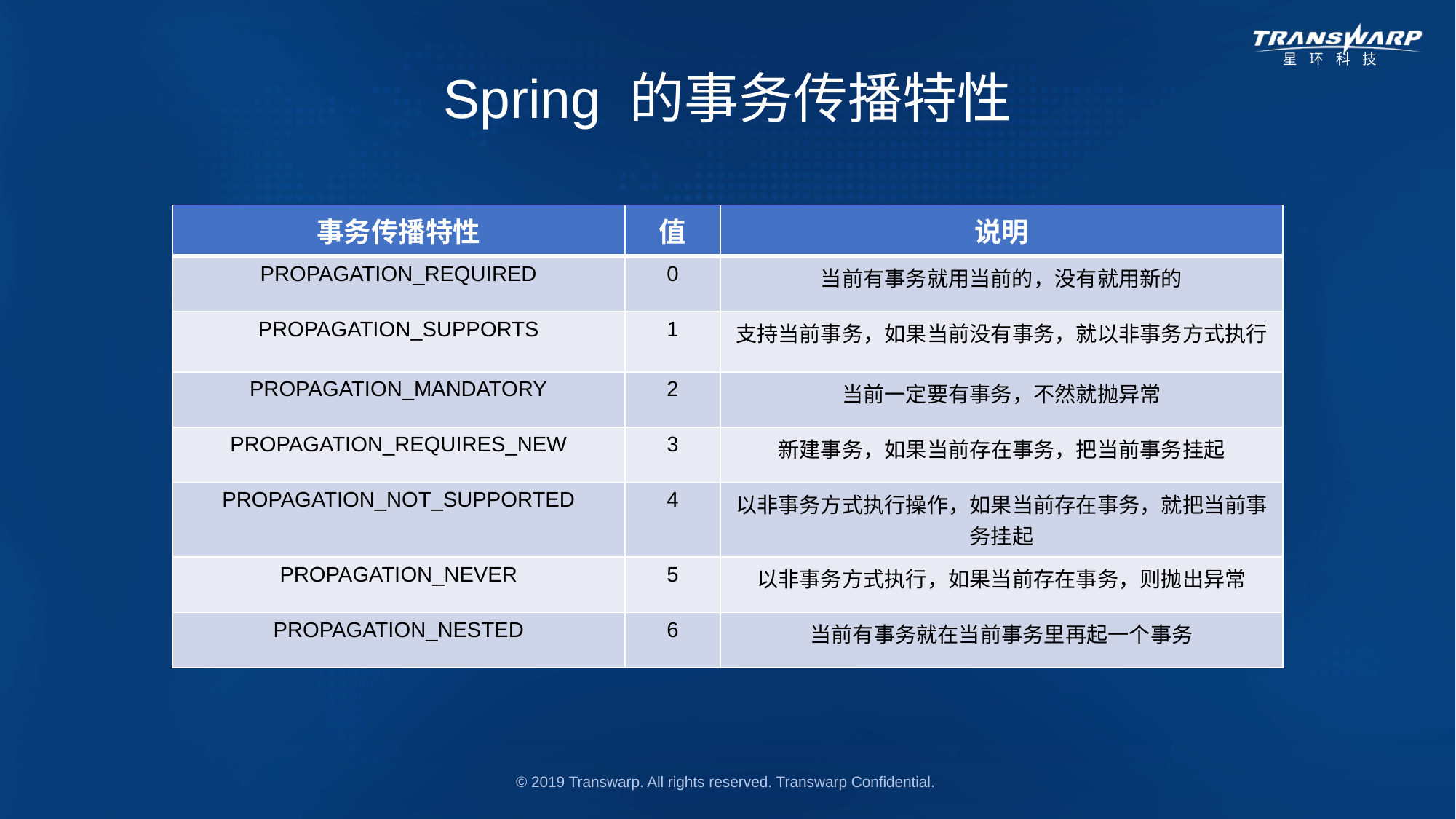

Spring 的事务传播特性
| 事务传播特性 | 值 | 说明 |
| --- | --- | --- |
| PROPAGATION\_REQUIRED | 0 | 当前有事务就用当前的，没有就用新的 |
| PROPAGATION\_SUPPORTS | 1 | 支持当前事务，如果当前没有事务，就以非事务方式执行 |
| PROPAGATION\_MANDATORY | 2 | 当前一定要有事务，不然就抛异常 |
| PROPAGATION\_REQUIRES\_NEW | 3 | 新建事务，如果当前存在事务，把当前事务挂起 |
| PROPAGATION\_NOT\_SUPPORTED | 4 | 以非事务方式执行操作，如果当前存在事务，就把当前事务挂起 |
| PROPAGATION\_NEVER | 5 | 以非事务方式执行，如果当前存在事务，则抛出异常 |
| PROPAGATION\_NESTED | 6 | 当前有事务就在当前事务里再起一个事务 |
© 2019 Transwarp. All rights reserved. Transwarp Confidential.